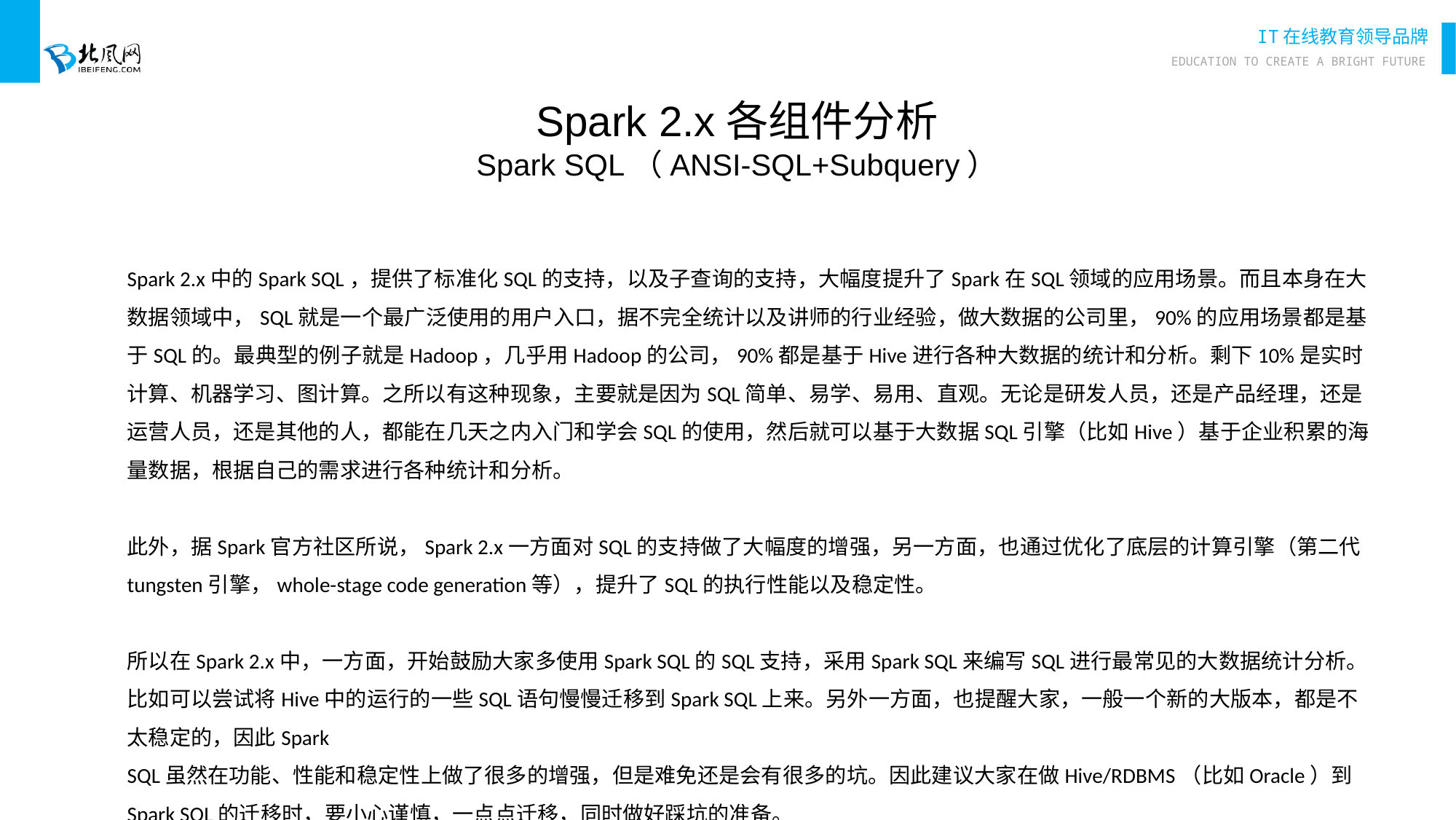

Spark 2.x各组件分析
Spark SQL（ANSI-SQL+Subquery）
Spark 2.x中的Spark SQL，提供了标准化SQL的支持，以及子查询的支持，大幅度提升了Spark在SQL领域的应用场景。而且本身在大数据领域中，SQL就是一个最广泛使用的用户入口，据不完全统计以及讲师的行业经验，做大数据的公司里，90%的应用场景都是基于SQL的。最典型的例子就是Hadoop，几乎用Hadoop的公司，90%都是基于Hive进行各种大数据的统计和分析。剩下10%是实时计算、机器学习、图计算。之所以有这种现象，主要就是因为SQL简单、易学、易用、直观。无论是研发人员，还是产品经理，还是运营人员，还是其他的人，都能在几天之内入门和学会SQL的使用，然后就可以基于大数据SQL引擎（比如Hive）基于企业积累的海量数据，根据自己的需求进行各种统计和分析。

此外，据Spark官方社区所说，Spark 2.x一方面对SQL的支持做了大幅度的增强，另一方面，也通过优化了底层的计算引擎（第二代tungsten引擎，whole-stage code generation等），提升了SQL的执行性能以及稳定性。

所以在Spark 2.x中，一方面，开始鼓励大家多使用Spark SQL的SQL支持，采用Spark SQL来编写SQL进行最常见的大数据统计分析。比如可以尝试将Hive中的运行的一些SQL语句慢慢迁移到Spark SQL上来。另外一方面，也提醒大家，一般一个新的大版本，都是不太稳定的，因此Spark SQL虽然在功能、性能和稳定性上做了很多的增强，但是难免还是会有很多的坑。因此建议大家在做Hive/RDBMS（比如Oracle）到Spark SQL的迁移时，要小心谨慎，一点点迁移，同时做好踩坑的准备。